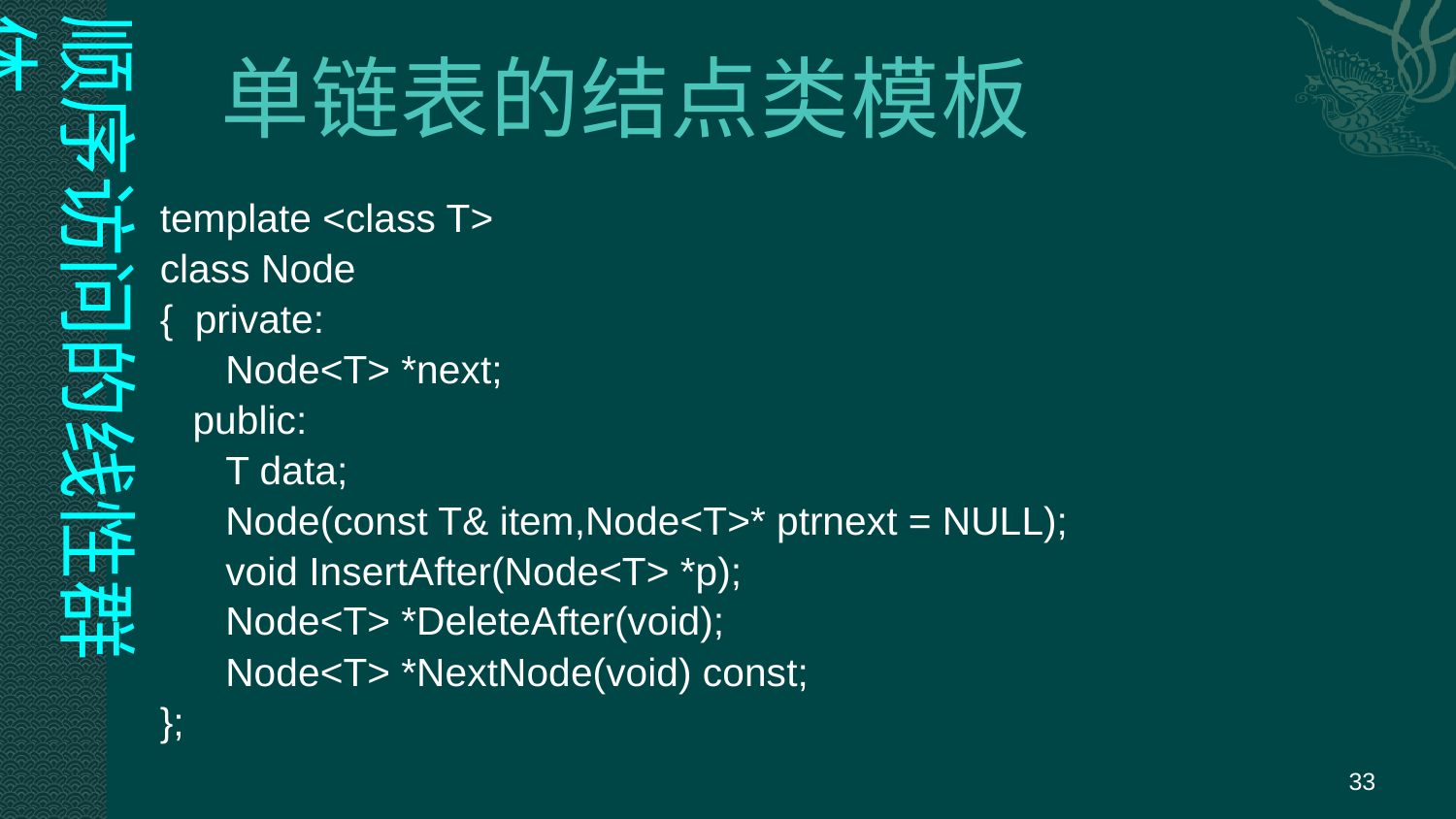

顺序访问的线性群体
# 单链表的结点类模板
template <class T>
class Node
{  private:
      Node<T> *next;
   public:
      T data;
      Node(const T& item,Node<T>* ptrnext = NULL);
      void InsertAfter(Node<T> *p);
      Node<T> *DeleteAfter(void);
      Node<T> *NextNode(void) const;
};
33